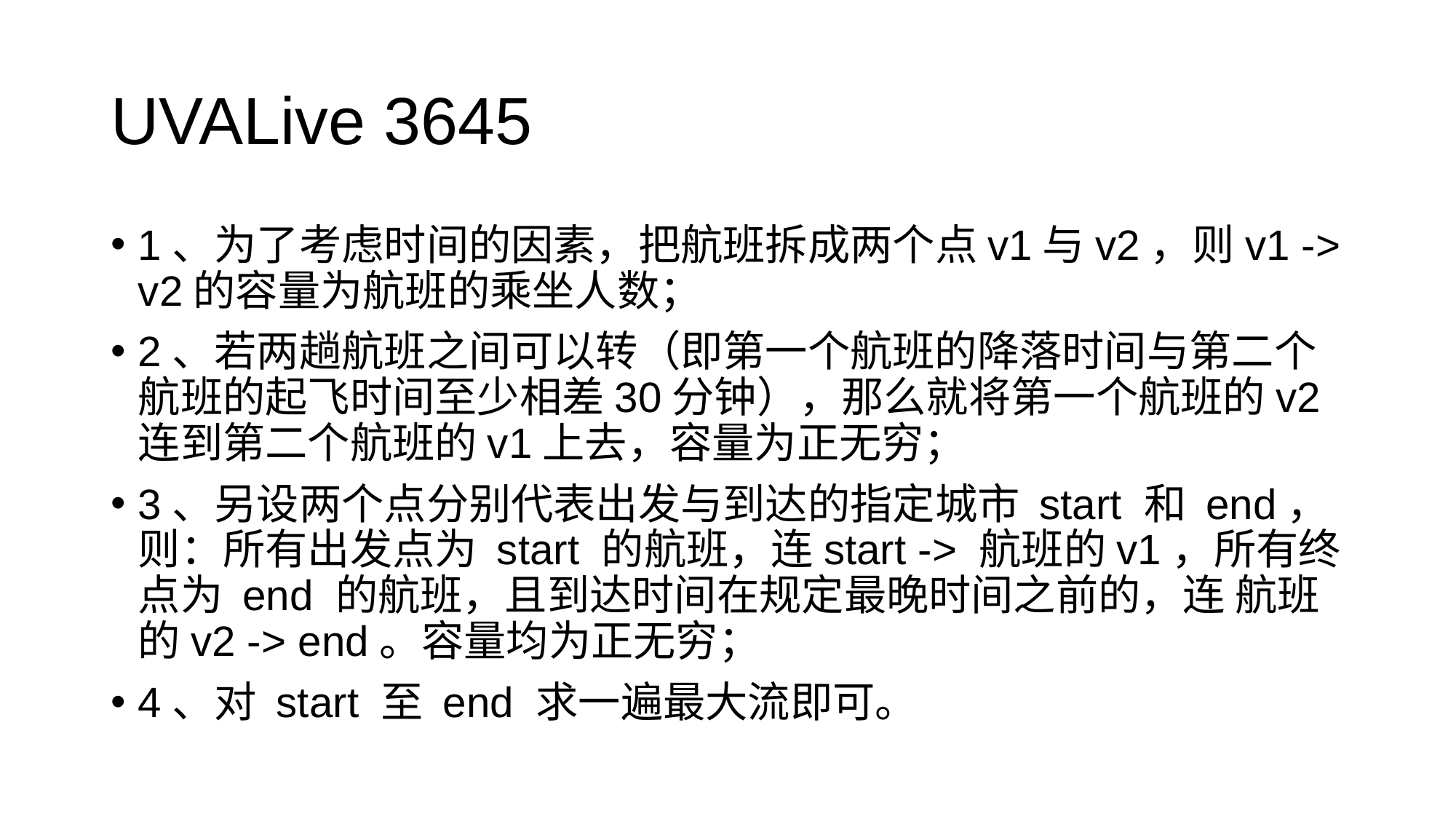

# UVALive 3645
1、为了考虑时间的因素，把航班拆成两个点v1与v2，则v1 -> v2的容量为航班的乘坐人数；
2、若两趟航班之间可以转（即第一个航班的降落时间与第二个航班的起飞时间至少相差30分钟），那么就将第一个航班的v2连到第二个航班的v1上去，容量为正无穷；
3、另设两个点分别代表出发与到达的指定城市 start 和 end，则：所有出发点为 start 的航班，连start -> 航班的v1，所有终点为 end 的航班，且到达时间在规定最晚时间之前的，连 航班的v2 -> end。容量均为正无穷；
4、对 start 至 end 求一遍最大流即可。